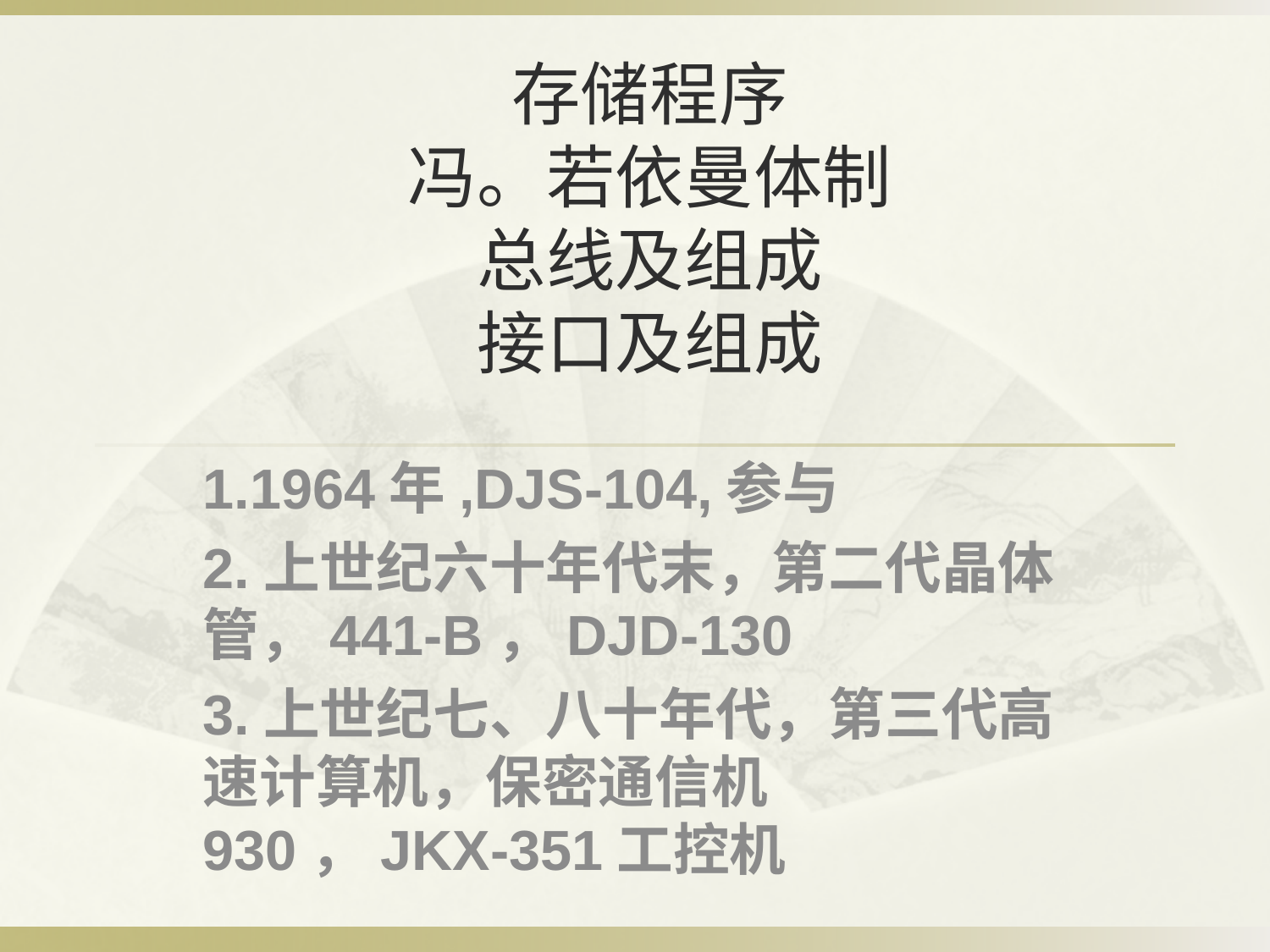

# 存储程序 冯。若依曼体制 总线及组成 接口及组成
1.1964年,DJS-104,参与
2.上世纪六十年代末，第二代晶体管，441-B，DJD-130
3.上世纪七、八十年代，第三代高速计算机，保密通信机930，JKX-351工控机